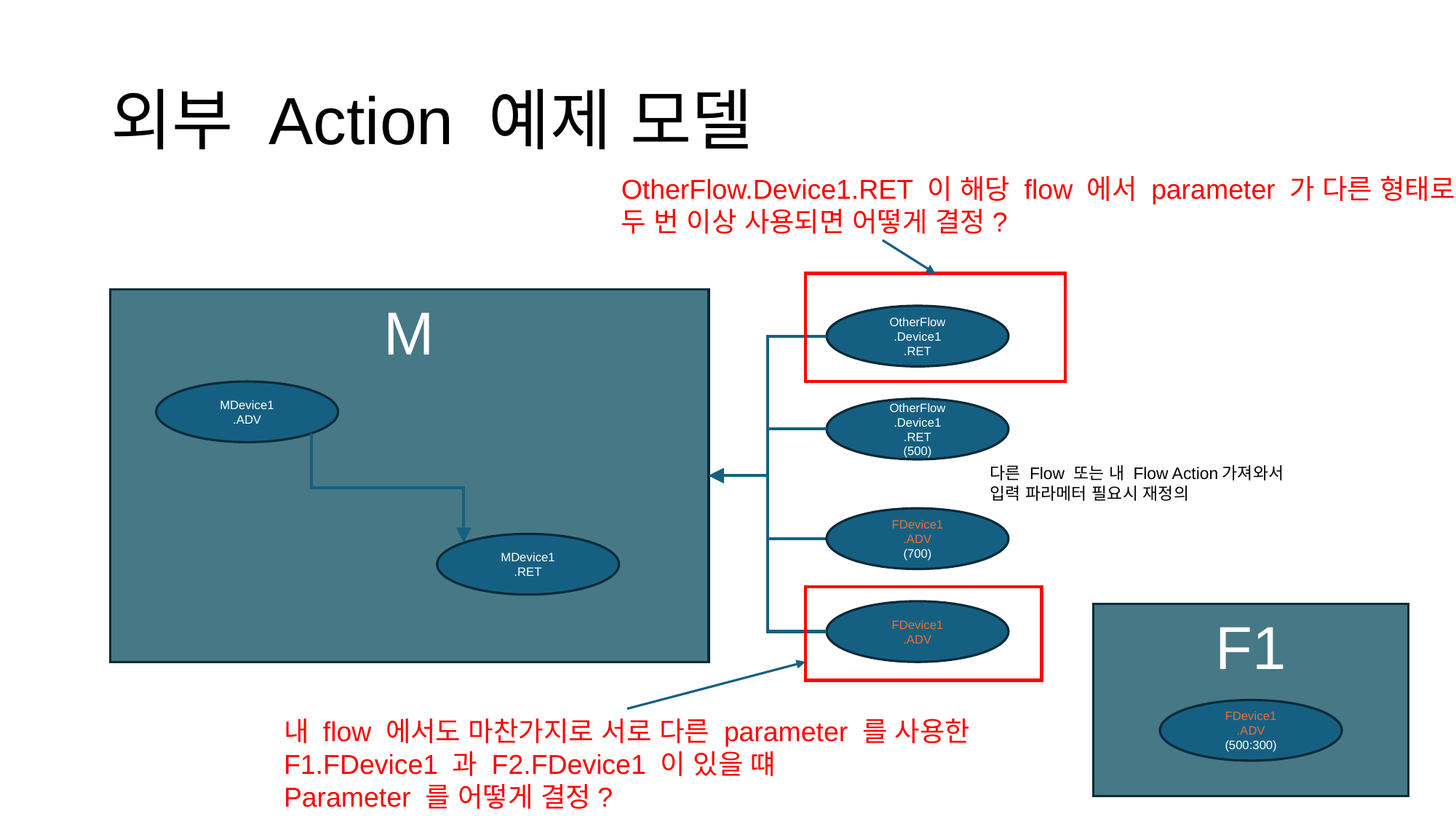

# 외부 Action 예제 모델
OtherFlow.Device1.RET 이 해당 flow 에서 parameter 가 다른 형태로
두 번 이상 사용되면 어떻게 결정?

M
MDevice1
.ADV
MDevice1
.RET
OtherFlow
.Device1
.RET
OtherFlow
.Device1
.RET
(500)
다른 Flow 또는 내 Flow Action가져와서
입력 파라메터 필요시 재정의
FDevice1
.ADV
(700)

FDevice1
.ADV
F1
FDevice1
.ADV
(500:300)
내 flow 에서도 마찬가지로 서로 다른 parameter 를 사용한
F1.FDevice1 과 F2.FDevice1 이 있을 떄
Parameter 를 어떻게 결정?